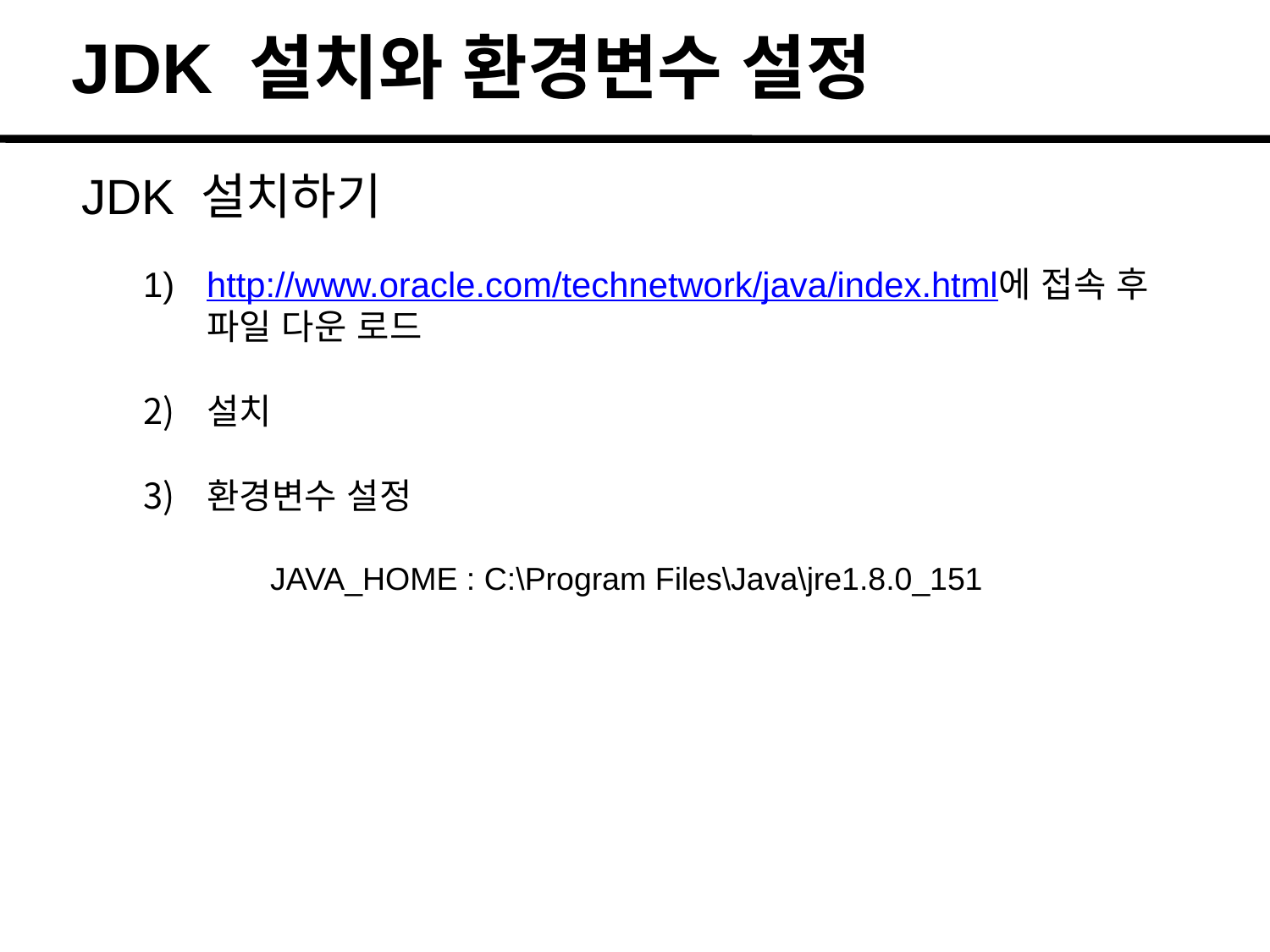

JDK 설치와 환경변수 설정
JDK 설치하기

http://www.oracle.com/technetwork/java/index.html에 접속 후 파일 다운 로드

설치

환경변수 설정

	JAVA_HOME : C:\Program Files\Java\jre1.8.0_151